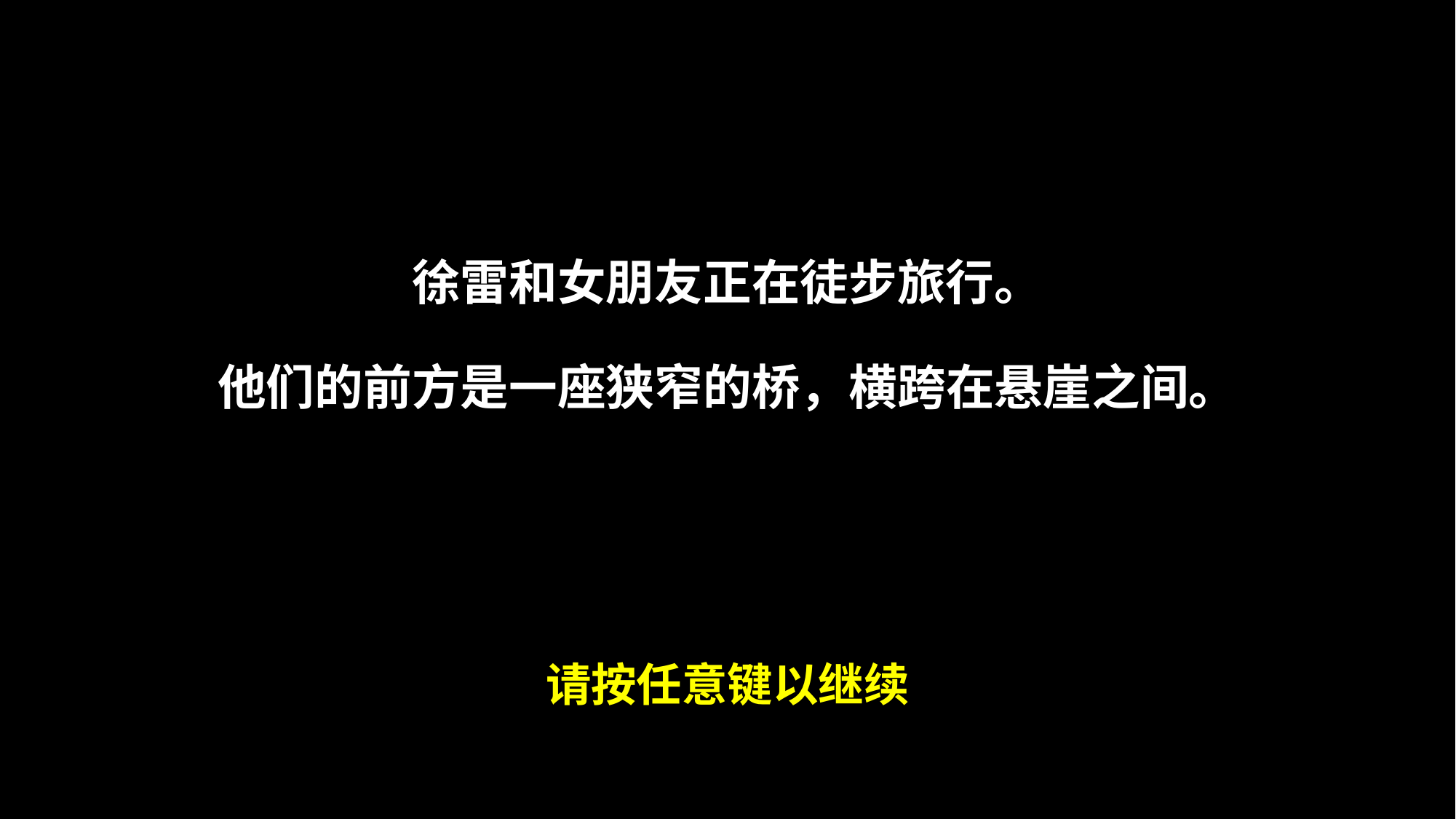

# 徐雷和女朋友正在徒步旅行。 他们的前方是一座狭窄的桥，横跨在悬崖之间。
请按任意键以继续